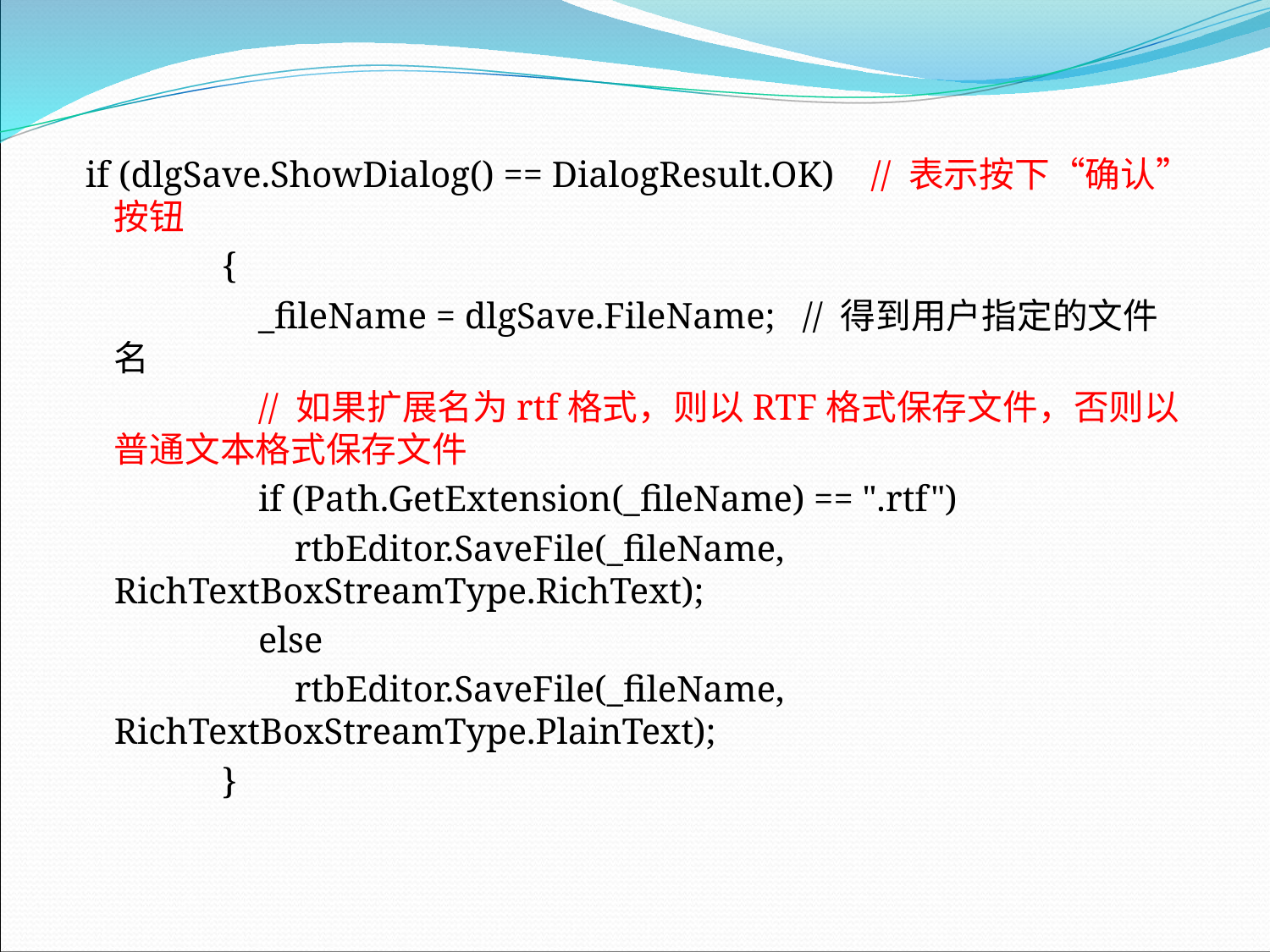

if (dlgSave.ShowDialog() == DialogResult.OK)    // 表示按下“确认”按钮
                {
                    _fileName = dlgSave.FileName;   // 得到用户指定的文件名
                    // 如果扩展名为rtf格式，则以RTF格式保存文件，否则以普通文本格式保存文件
                    if (Path.GetExtension(_fileName) == ".rtf")
                        rtbEditor.SaveFile(_fileName, RichTextBoxStreamType.RichText);
                    else
                        rtbEditor.SaveFile(_fileName, RichTextBoxStreamType.PlainText);
                }